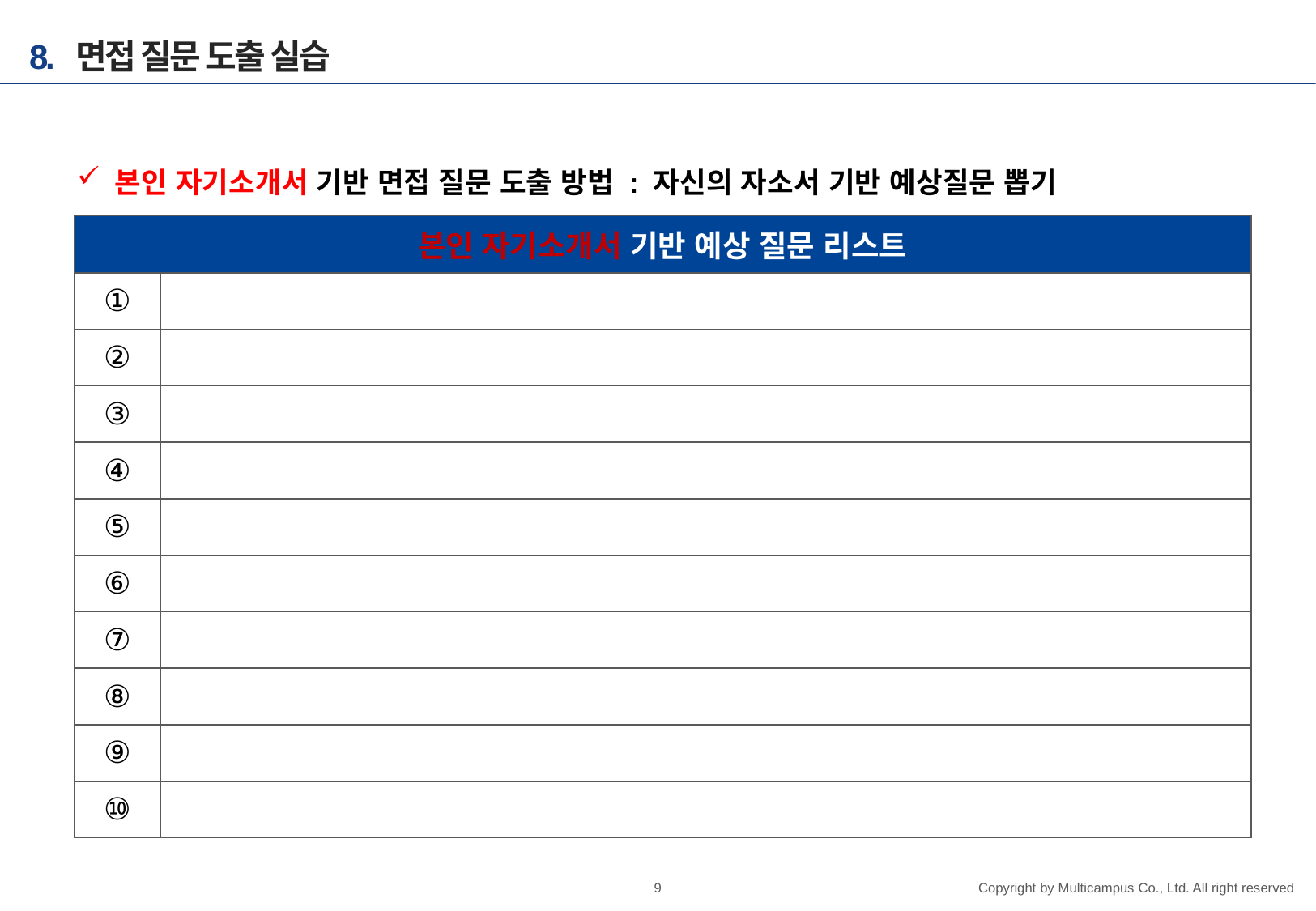

# 8.  면접 질문 도출 실습
본인 자기소개서 기반 면접 질문 도출 방법 : 자신의 자소서 기반 예상질문 뽑기

| 본인 자기소개서 기반 예상 질문 리스트 |  |
| --- | --- |
| ① |  |
| ② |  |
| ③ |  |
| ④ |  |
| ⑤ |  |
| ⑥ |  |
| ⑦ |  |
| ⑧ |  |
| ⑨ |  |
| ⑩ |  |